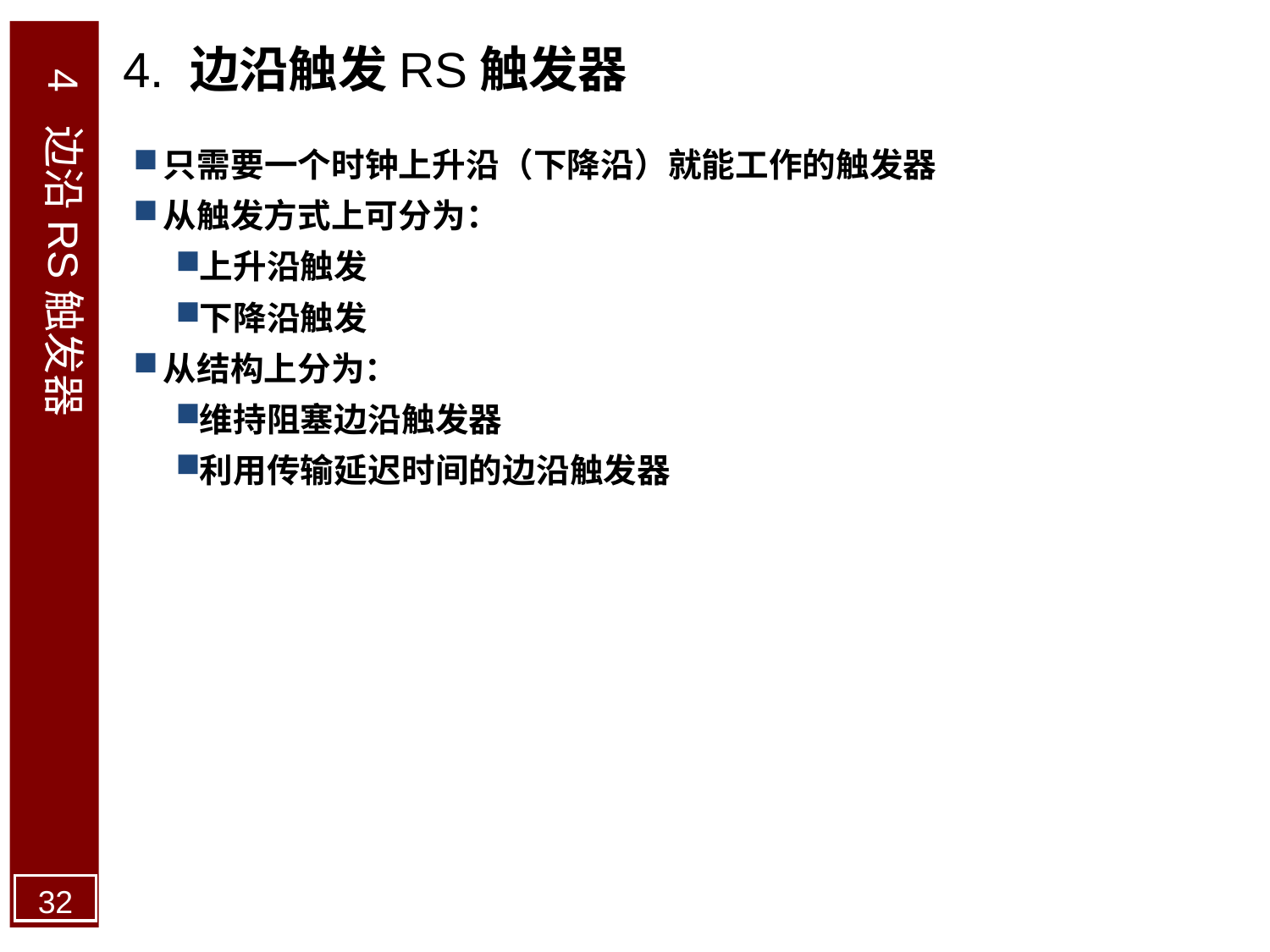

4. 边沿触发RS触发器
4  边沿RS触发器
只需要一个时钟上升沿（下降沿）就能工作的触发器
从触发方式上可分为：
上升沿触发
下降沿触发
从结构上分为：
维持阻塞边沿触发器
利用传输延迟时间的边沿触发器

32